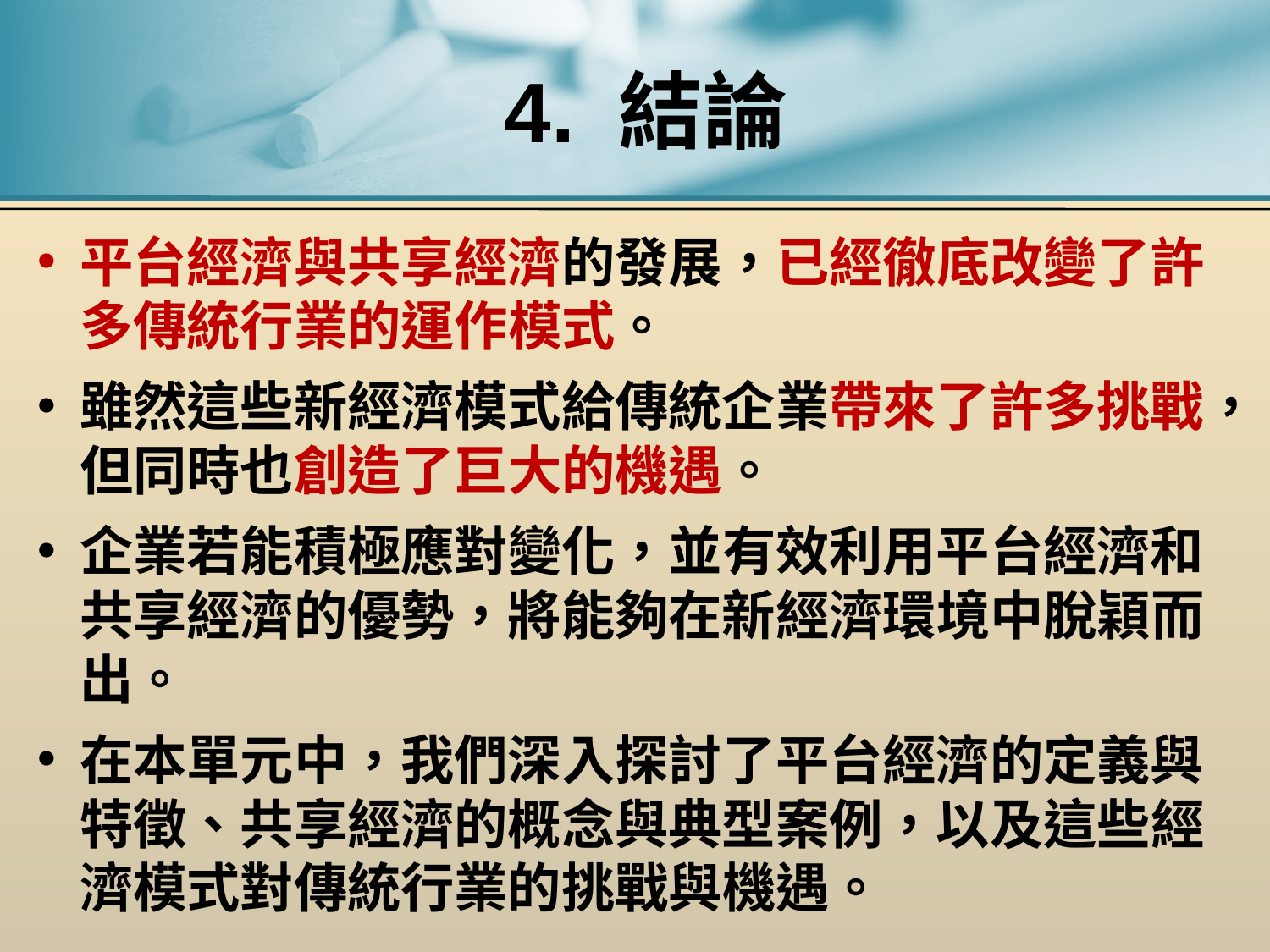

# 4. 結論
平台經濟與共享經濟的發展，已經徹底改變了許多傳統行業的運作模式。
雖然這些新經濟模式給傳統企業帶來了許多挑戰，但同時也創造了巨大的機遇。
企業若能積極應對變化，並有效利用平台經濟和共享經濟的優勢，將能夠在新經濟環境中脫穎而出。
在本單元中，我們深入探討了平台經濟的定義與特徵、共享經濟的概念與典型案例，以及這些經濟模式對傳統行業的挑戰與機遇。